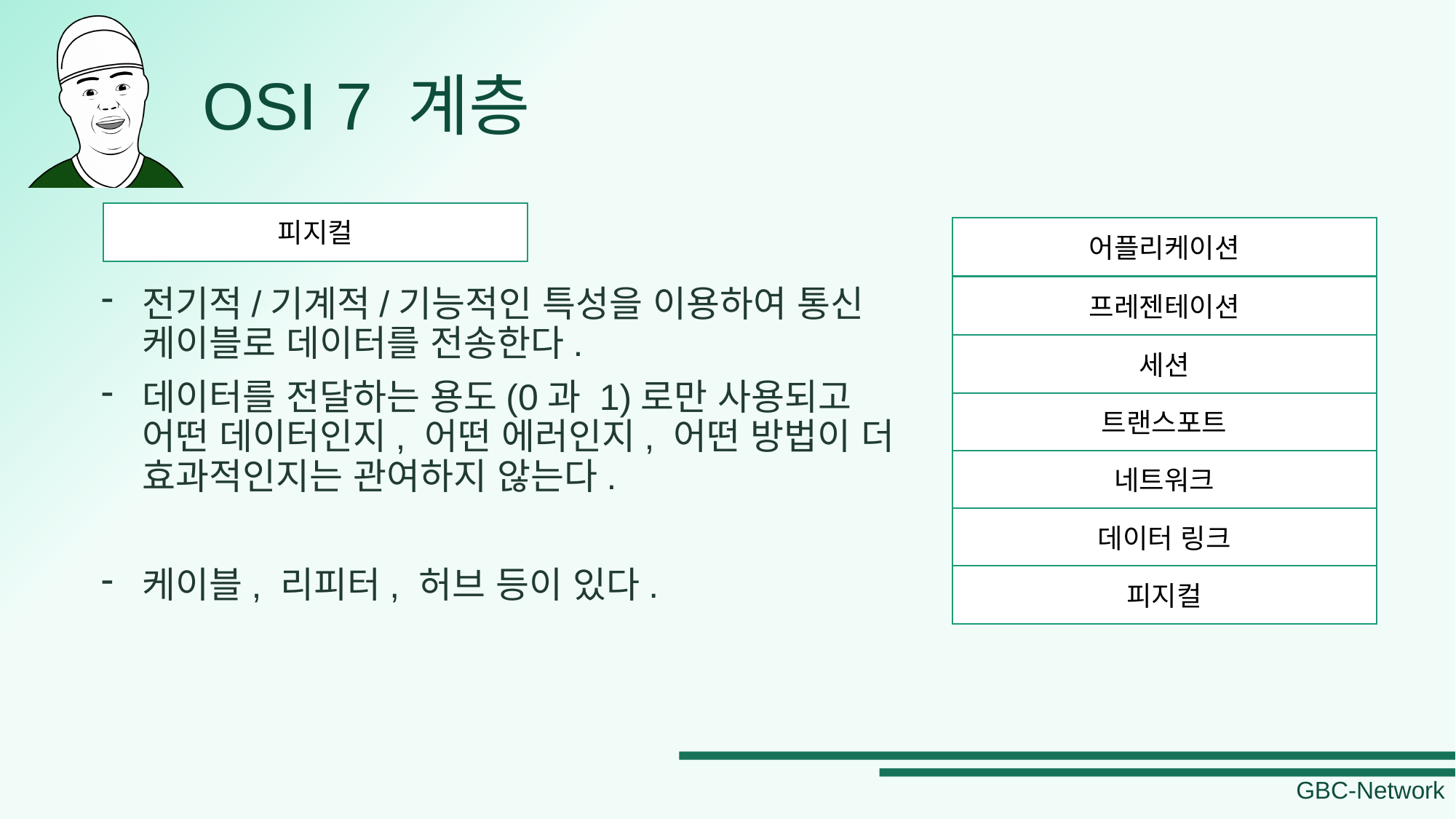

# OSI 7 계층
피지컬
어플리케이션
프레젠테이션
전기적/기계적/기능적인 특성을 이용하여 통신 케이블로 데이터를 전송한다.
데이터를 전달하는 용도(0과 1)로만 사용되고 어떤 데이터인지, 어떤 에러인지, 어떤 방법이 더 효과적인지는 관여하지 않는다.

케이블, 리피터, 허브 등이 있다.
세션
트랜스포트
네트워크
데이터 링크
피지컬